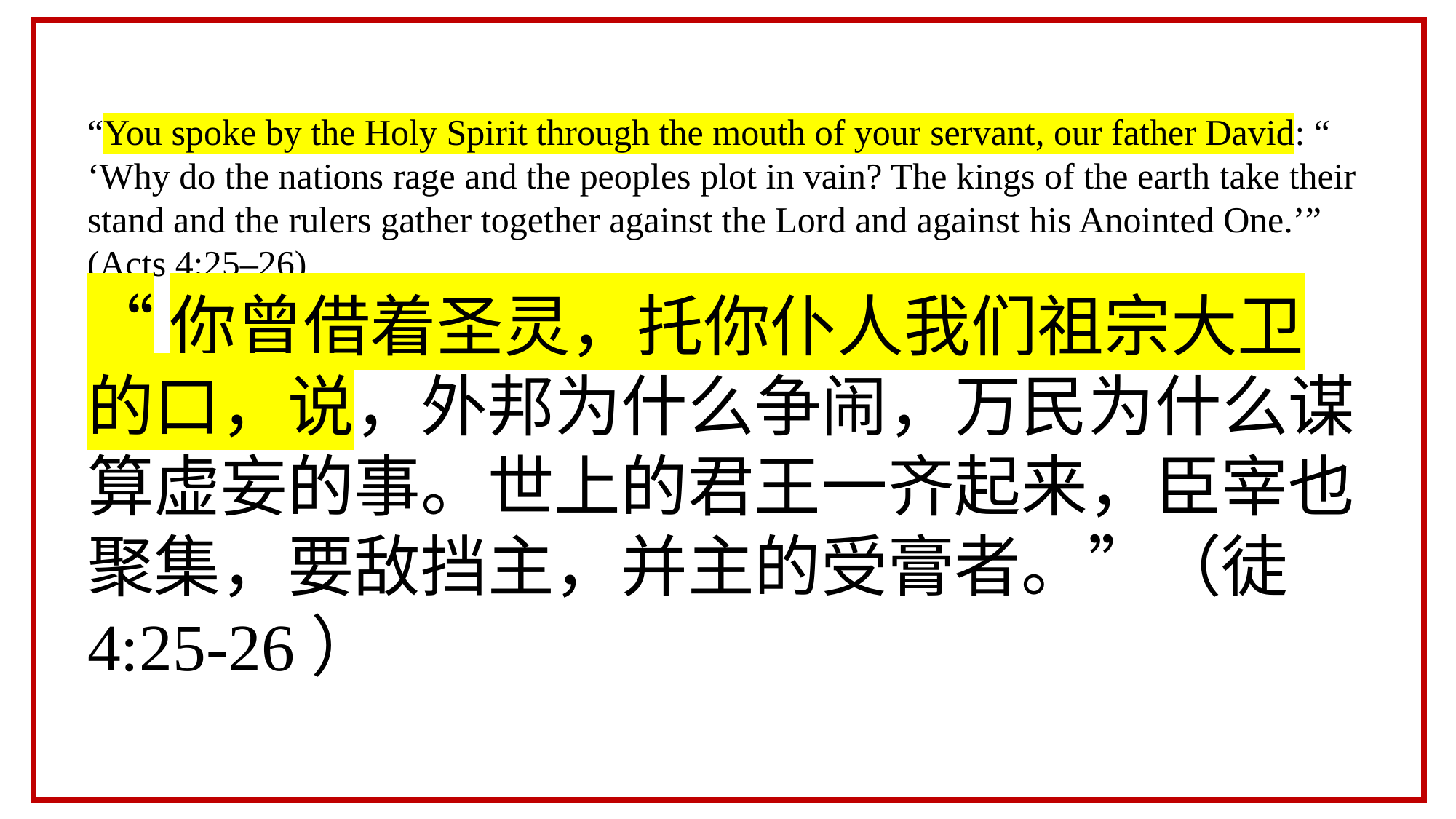

“You spoke by the Holy Spirit through the mouth of your servant, our father David: “ ‘Why do the nations rage and the peoples plot in vain? The kings of the earth take their stand and the rulers gather together against the Lord and against his Anointed One.’” (Acts 4:25–26)
“你曾借着圣灵，托你仆人我们祖宗大卫的口，说，外邦为什么争闹，万民为什么谋算虚妄的事。世上的君王一齐起来，臣宰也聚集，要敌挡主，并主的受膏者。”（徒4:25-26）